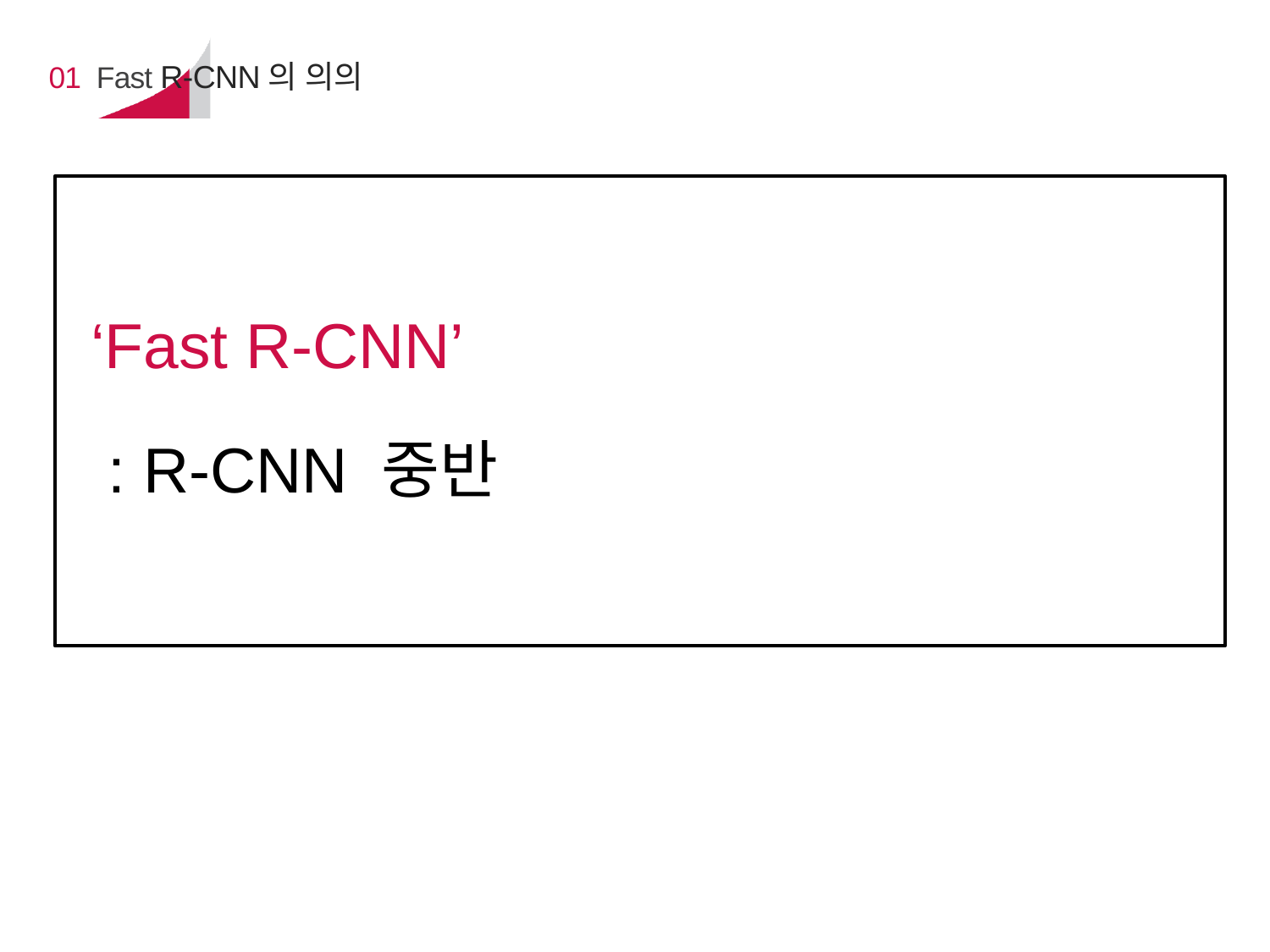

# 01  Fast R-CNN의 의의

‘Fast R-CNN’
 : R-CNN 중반